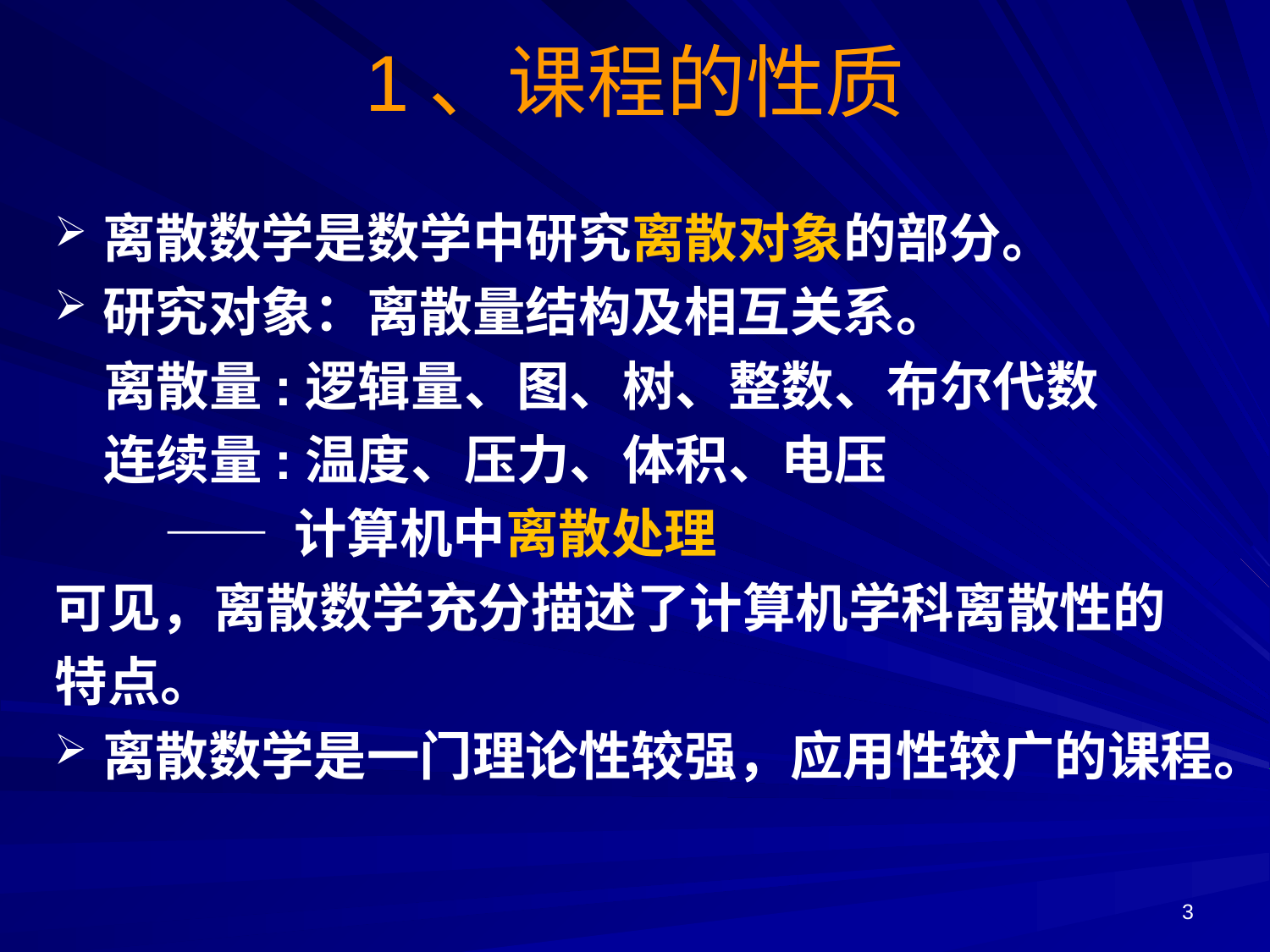

1、课程的性质
离散数学是数学中研究离散对象的部分。
研究对象：离散量结构及相互关系。
   离散量:逻辑量、图、树、整数、布尔代数
   连续量:温度、压力、体积、电压
         —— 计算机中离散处理
可见，离散数学充分描述了计算机学科离散性的
特点。
离散数学是一门理论性较强，应用性较广的课程。
3